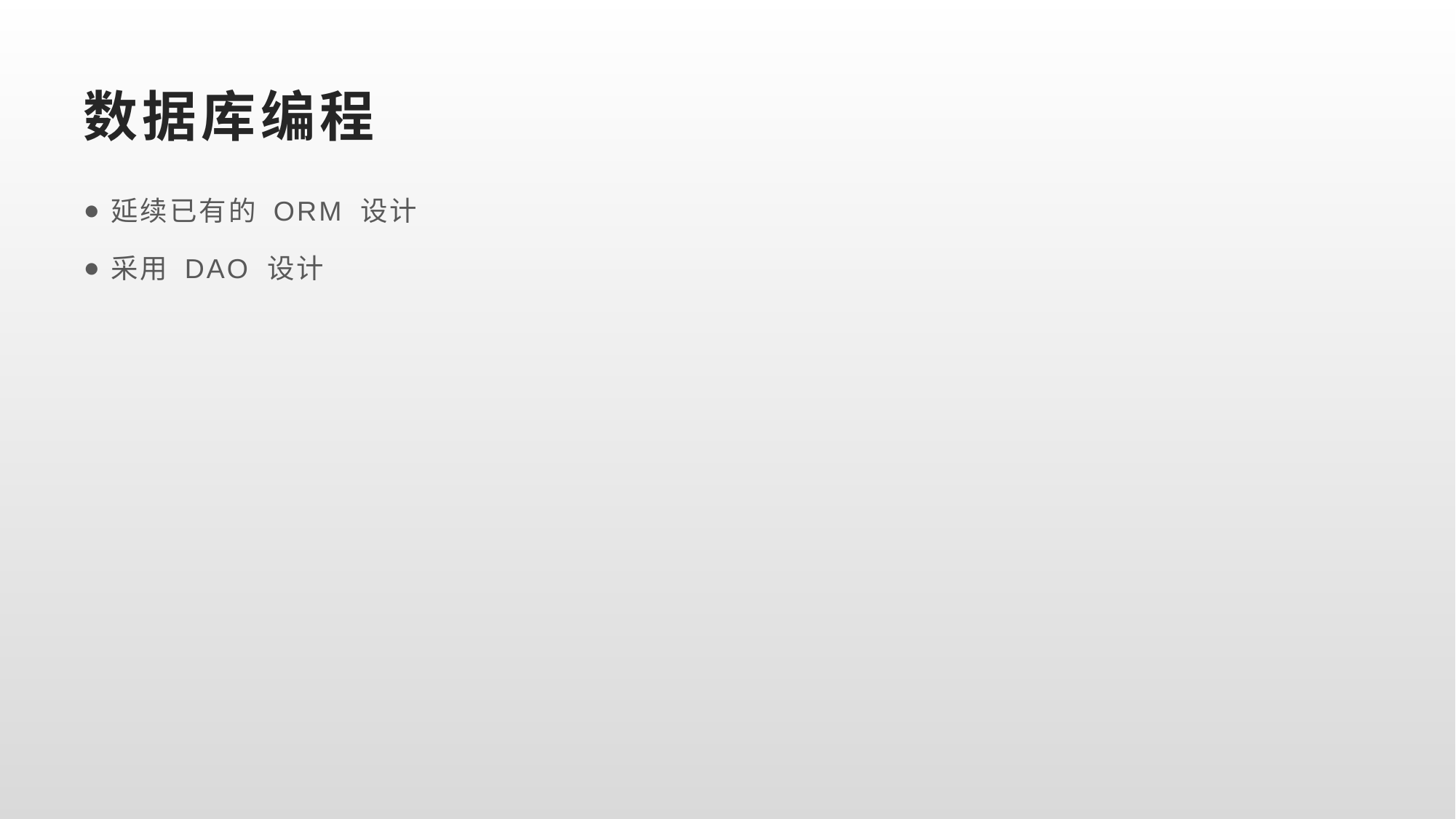

# 数据库编程
延续已有的 ORM 设计
采用 DAO 设计